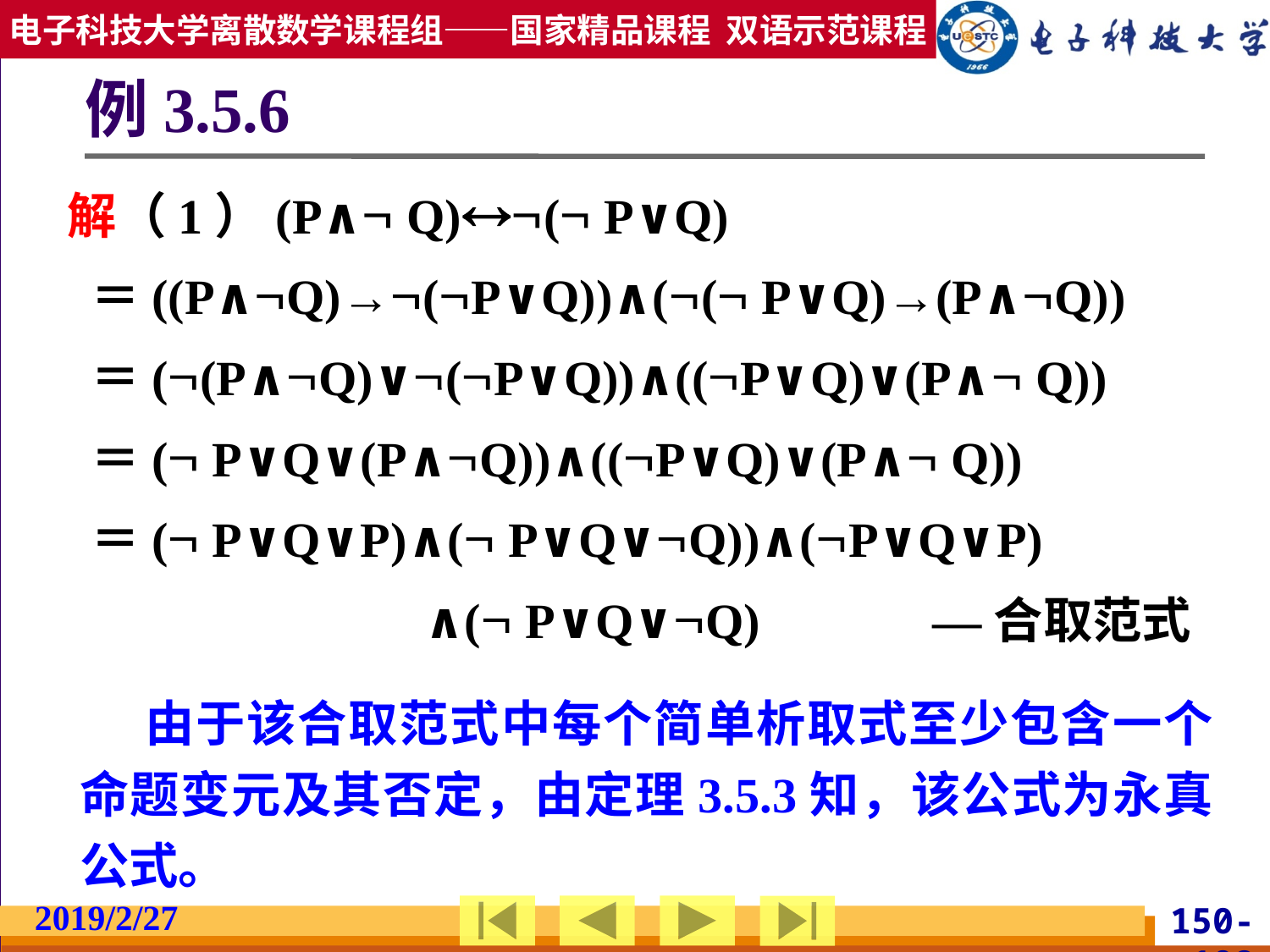

# 例3.5.6
解（1）(P∧¬ Q)↔¬(¬ P∨Q)
 ＝((P∧¬Q)→¬(¬P∨Q))∧(¬(¬ P∨Q)→(P∧¬Q))
 ＝(¬(P∧¬Q)∨¬(¬P∨Q))∧((¬P∨Q)∨(P∧¬ Q))
 ＝(¬ P∨Q∨(P∧¬Q))∧((¬P∨Q)∨(P∧¬ Q))
 ＝(¬ P∨Q∨P)∧(¬ P∨Q∨¬Q))∧(¬P∨Q∨P)
			∧(¬ P∨Q∨¬Q) 		—合取范式
    由于该合取范式中每个简单析取式至少包含一个命题变元及其否定，由定理3.5.3知，该公式为永真公式。
2019/2/27